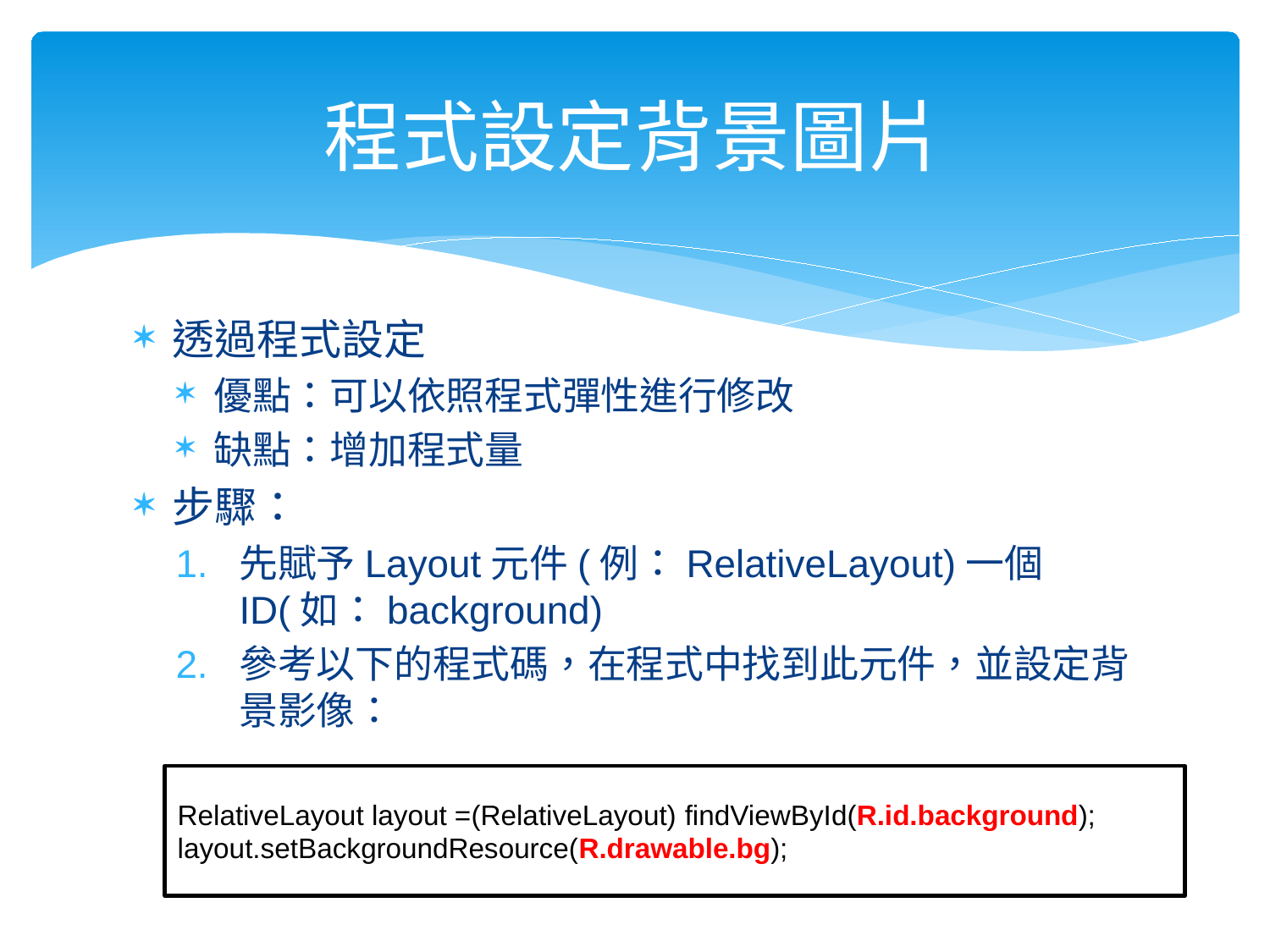

# 程式設定背景圖片
透過程式設定
優點：可以依照程式彈性進行修改
缺點：增加程式量
步驟：
先賦予Layout元件(例：RelativeLayout)一個ID(如：background)
參考以下的程式碼，在程式中找到此元件，並設定背景影像：

RelativeLayout layout =(RelativeLayout) findViewById(R.id.background); layout.setBackgroundResource(R.drawable.bg);